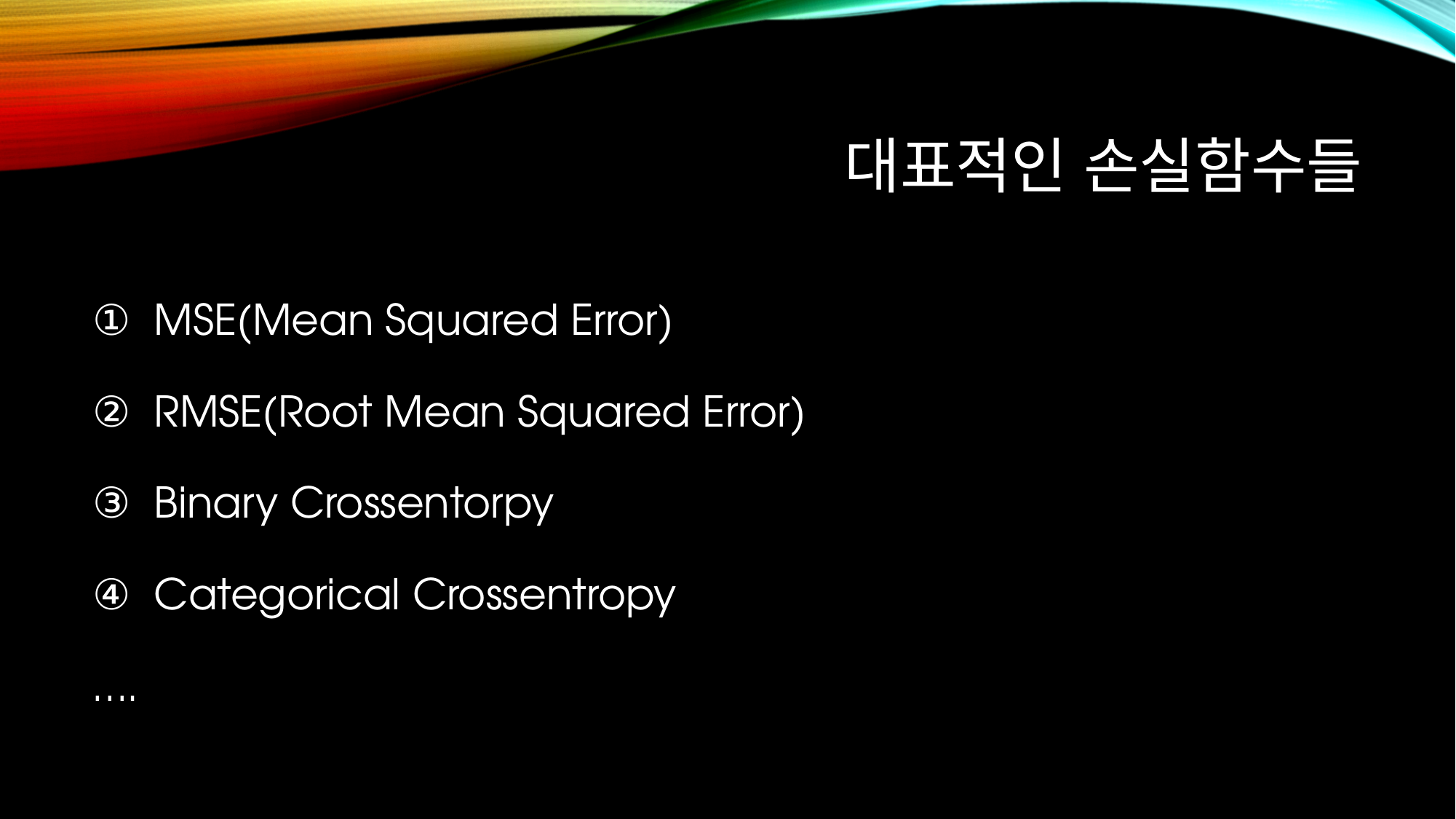

# 대표적인 손실함수들
MSE(Mean Squared Error)
RMSE(Root Mean Squared Error)
Binary Crossentorpy
Categorical Crossentropy
….